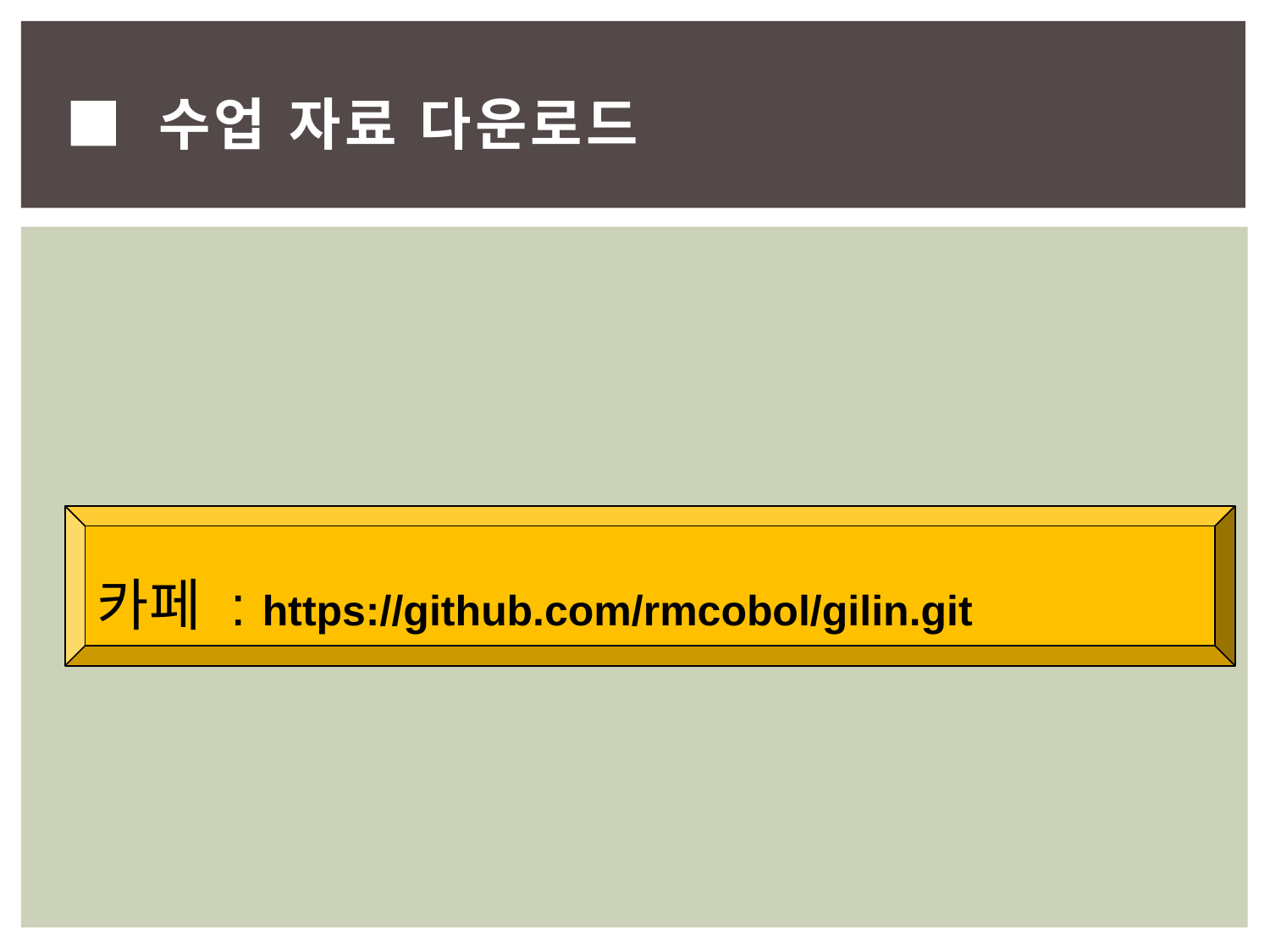

# ■ 수업 자료 다운로드
카페 : https://github.com/rmcobol/gilin.git